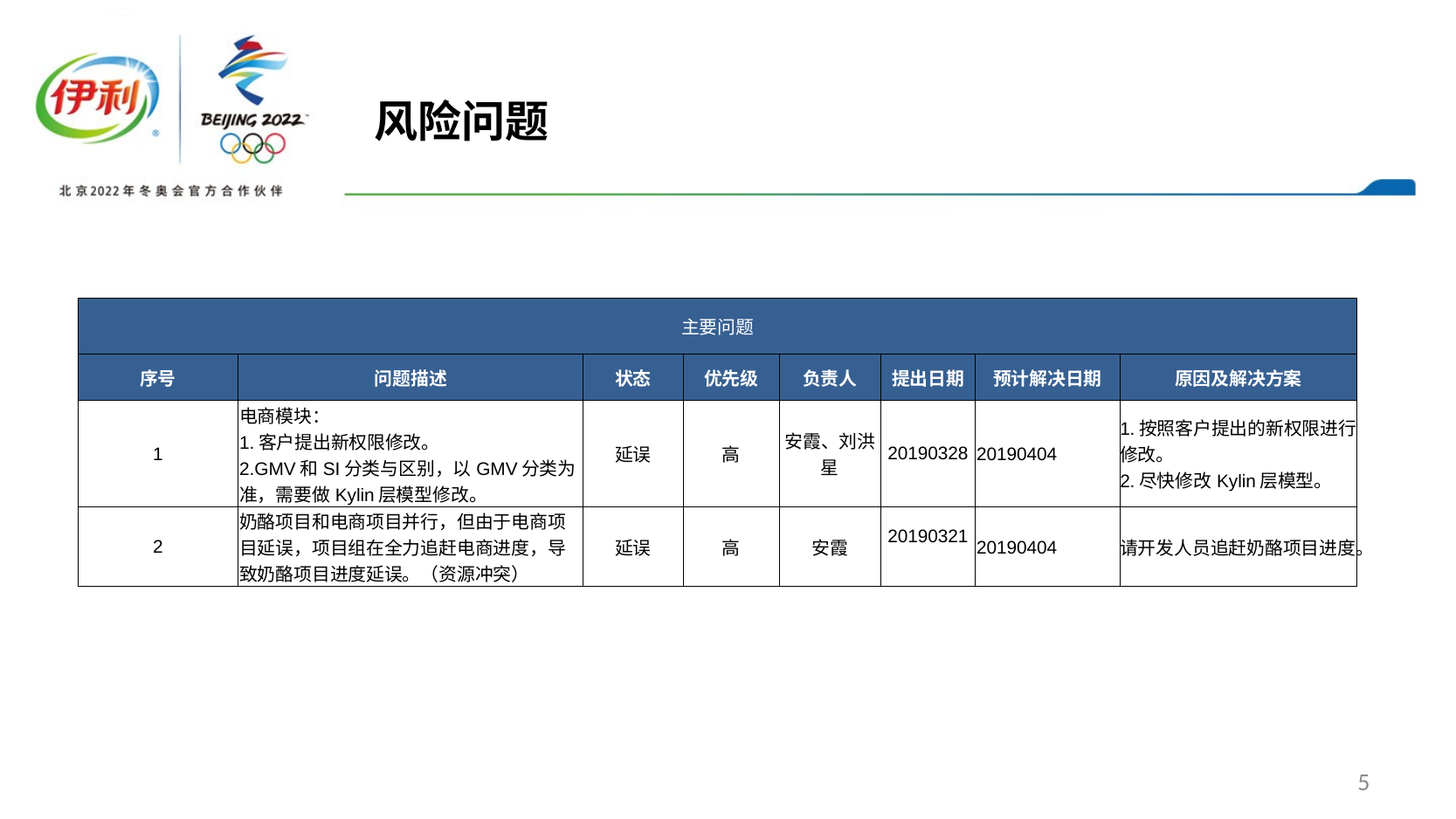

风险问题
| 主要问题 |  |  |  |  |  |  |  |
| --- | --- | --- | --- | --- | --- | --- | --- |
| 序号 | 问题描述 | 状态 | 优先级 | 负责人 | 提出日期 | 预计解决日期 | 原因及解决方案 |
| 1 | 电商模块： 1.客户提出新权限修改。 2.GMV和SI分类与区别，以GMV分类为准，需要做Kylin层模型修改。 | 延误 | 高 | 安霞、刘洪星 | 20190328 | 20190404 | 1.按照客户提出的新权限进行修改。 2.尽快修改Kylin层模型。 |
| 2 | 奶酪项目和电商项目并行，但由于电商项目延误，项目组在全力追赶电商进度，导致奶酪项目进度延误。（资源冲突） | 延误 | 高 | 安霞 | 20190321 | 20190404 | 请开发人员追赶奶酪项目进度。 |
5